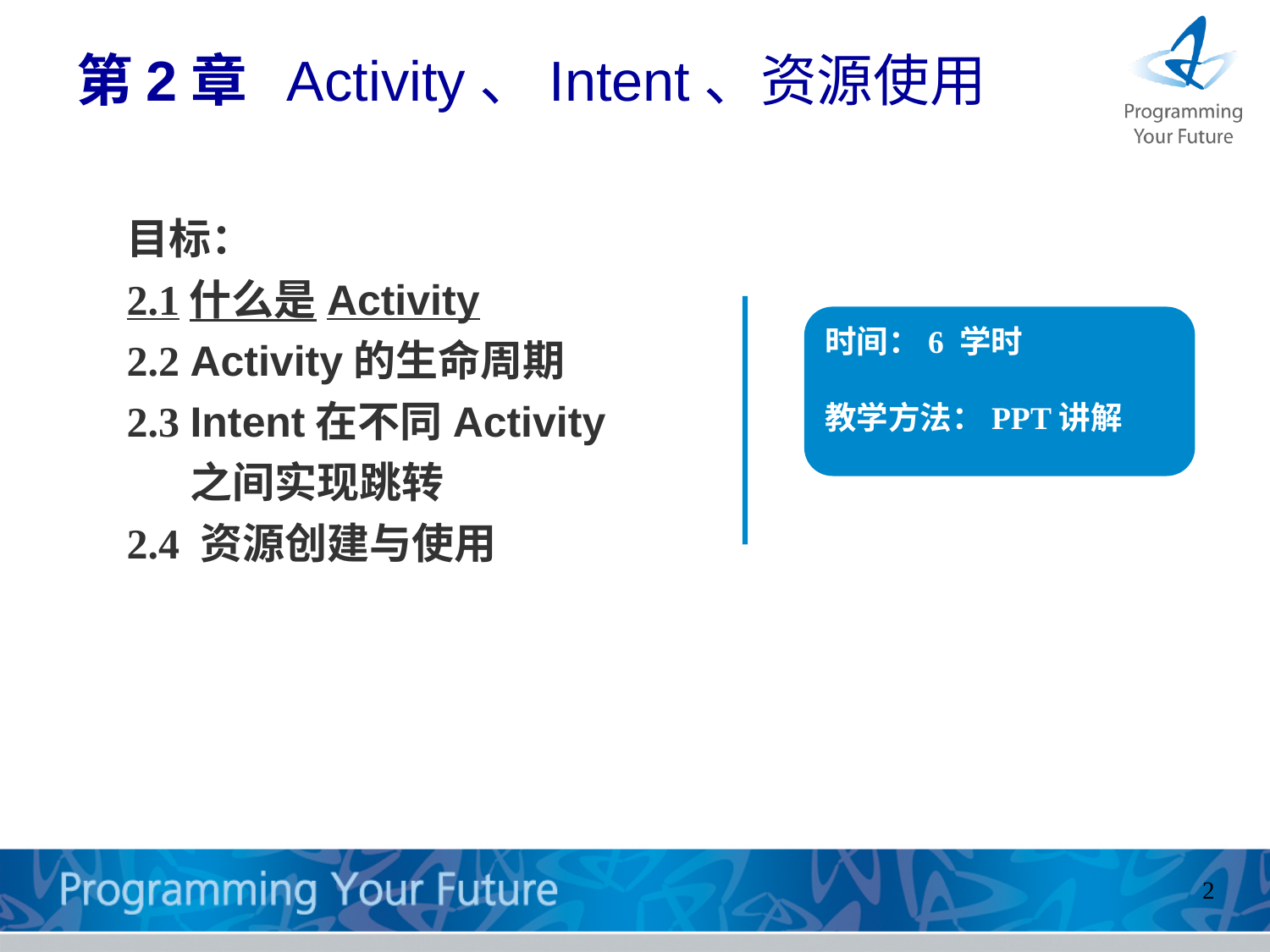

# 第2章  Activity、Intent、资源使用
目标：
2.1什么是Activity
2.2 Activity的生命周期
2.3 Intent在不同Activity之间实现跳转
2.4 资源创建与使用

时间：6 学时

教学方法：PPT讲解